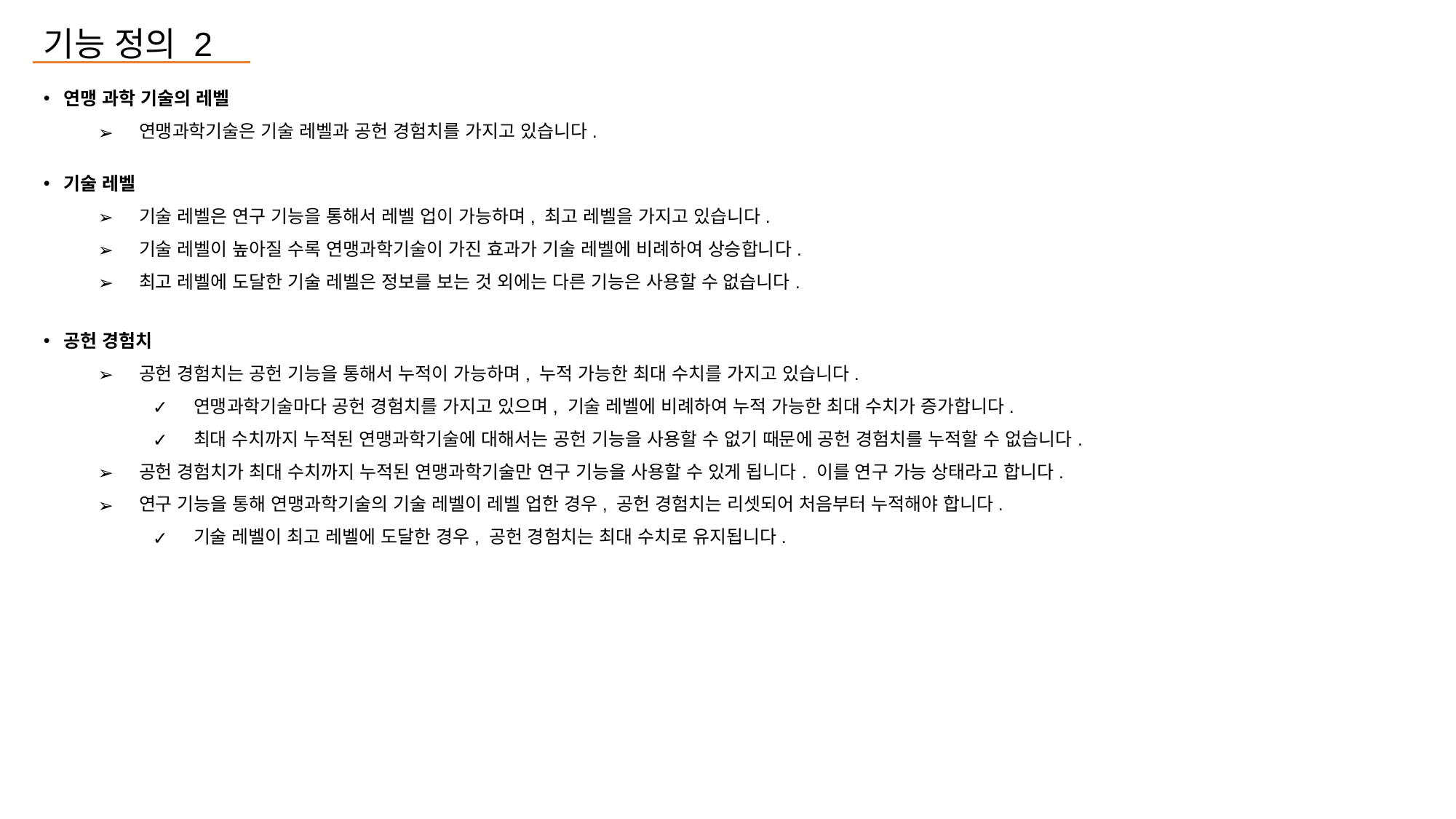

기능 정의 2
연맹 과학 기술의 레벨
연맹과학기술은 기술 레벨과 공헌 경험치를 가지고 있습니다.

기술 레벨
기술 레벨은 연구 기능을 통해서 레벨 업이 가능하며, 최고 레벨을 가지고 있습니다.
기술 레벨이 높아질 수록 연맹과학기술이 가진 효과가 기술 레벨에 비례하여 상승합니다.
최고 레벨에 도달한 기술 레벨은 정보를 보는 것 외에는 다른 기능은 사용할 수 없습니다.

공헌 경험치
공헌 경험치는 공헌 기능을 통해서 누적이 가능하며, 누적 가능한 최대 수치를 가지고 있습니다.
연맹과학기술마다 공헌 경험치를 가지고 있으며, 기술 레벨에 비례하여 누적 가능한 최대 수치가 증가합니다.
최대 수치까지 누적된 연맹과학기술에 대해서는 공헌 기능을 사용할 수 없기 때문에 공헌 경험치를 누적할 수 없습니다.
공헌 경험치가 최대 수치까지 누적된 연맹과학기술만 연구 기능을 사용할 수 있게 됩니다. 이를 연구 가능 상태라고 합니다.
연구 기능을 통해 연맹과학기술의 기술 레벨이 레벨 업한 경우, 공헌 경험치는 리셋되어 처음부터 누적해야 합니다.
기술 레벨이 최고 레벨에 도달한 경우, 공헌 경험치는 최대 수치로 유지됩니다.